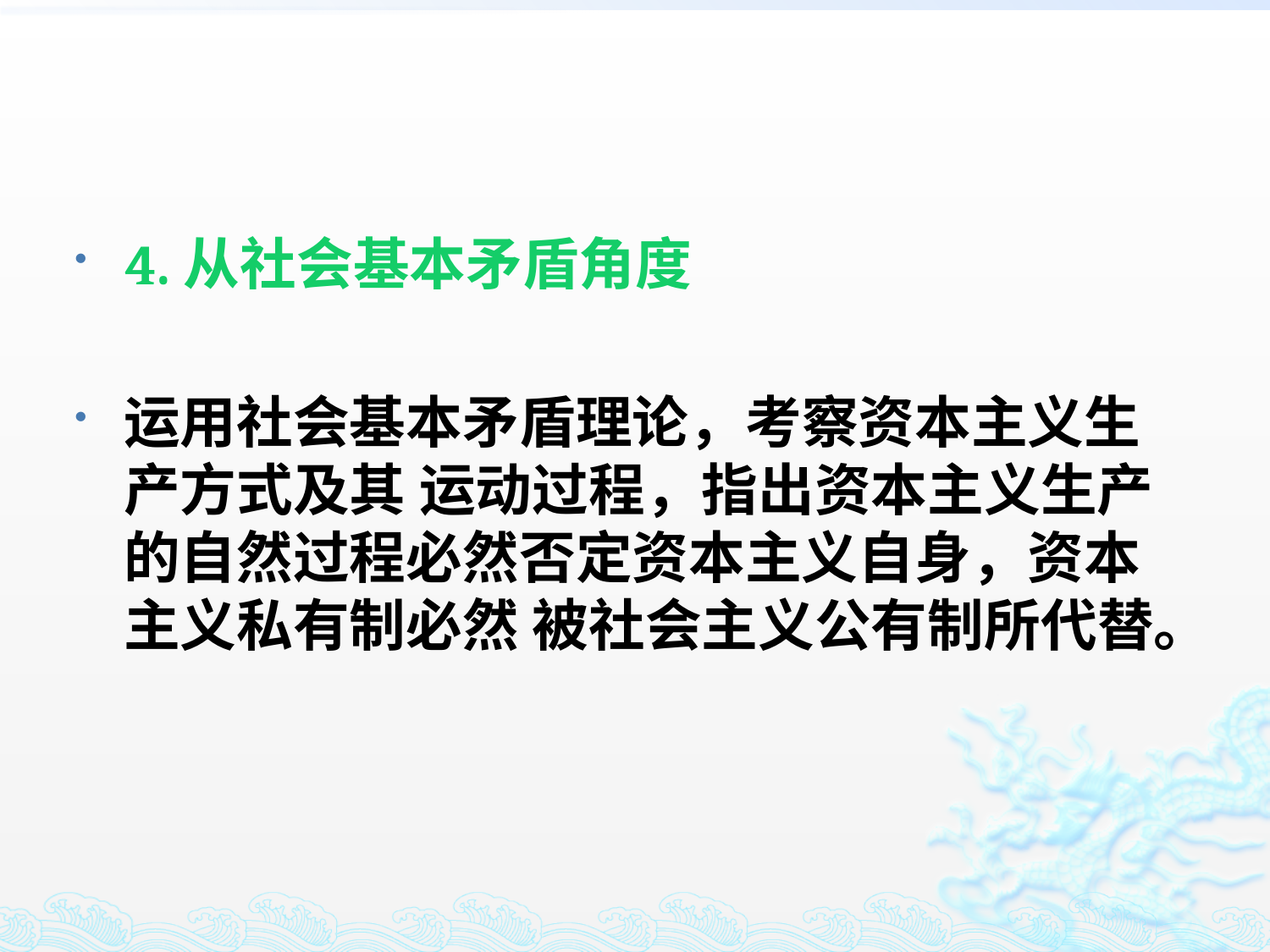

4.从社会基本矛盾角度

运用社会基本矛盾理论，考察资本主义生产方式及其 运动过程，指出资本主义生产的自然过程必然否定资本主义自身，资本主义私有制必然 被社会主义公有制所代替。